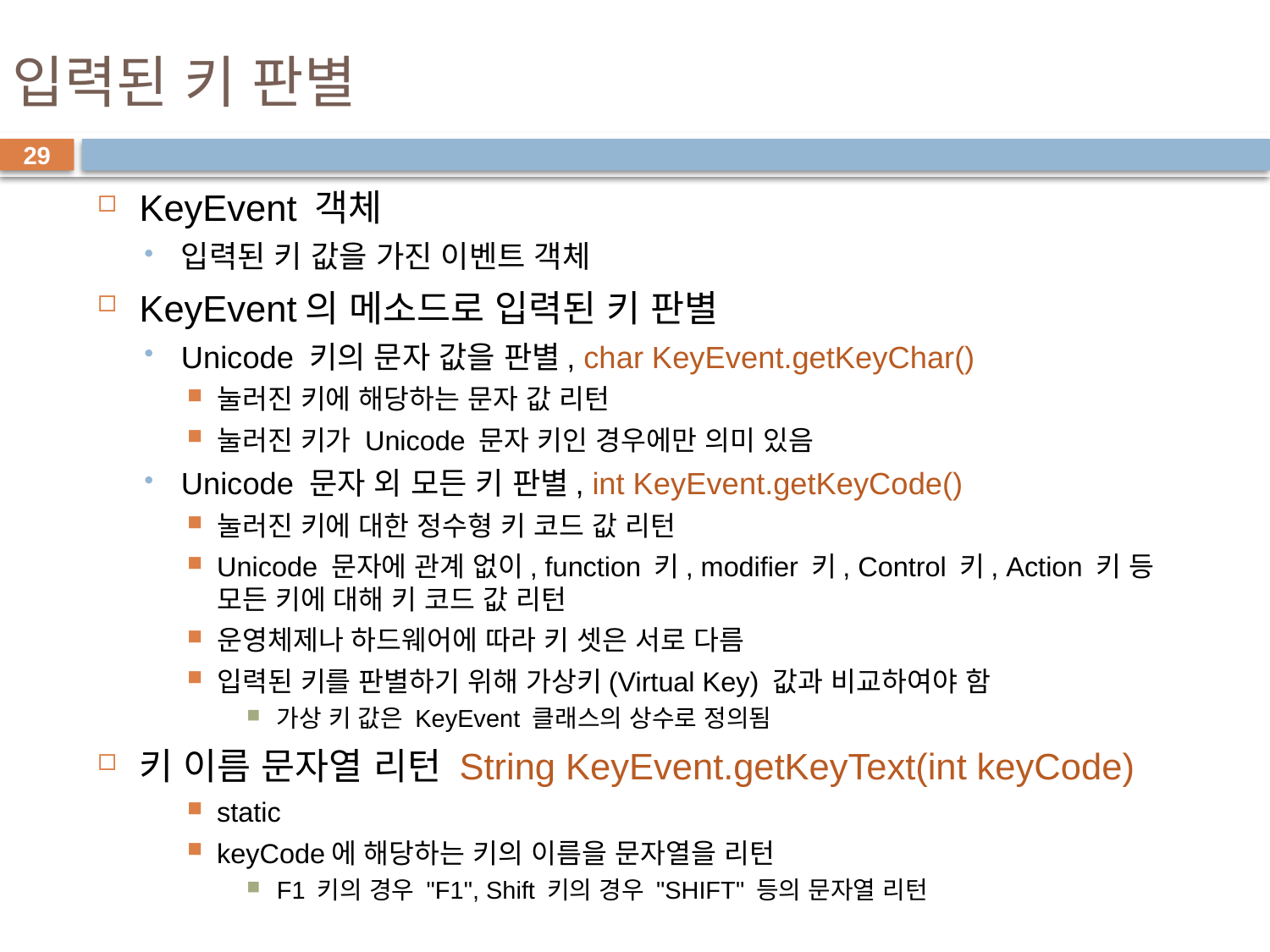

# 입력된 키 판별
29
KeyEvent 객체
입력된 키 값을 가진 이벤트 객체
KeyEvent의 메소드로 입력된 키 판별
Unicode 키의 문자 값을 판별, char KeyEvent.getKeyChar()
눌러진 키에 해당하는 문자 값 리턴
눌러진 키가 Unicode 문자 키인 경우에만 의미 있음
Unicode 문자 외 모든 키 판별, int KeyEvent.getKeyCode()
눌러진 키에 대한 정수형 키 코드 값 리턴
Unicode 문자에 관계 없이, function 키, modifier 키, Control 키, Action 키 등 모든 키에 대해 키 코드 값 리턴
운영체제나 하드웨어에 따라 키 셋은 서로 다름
입력된 키를 판별하기 위해 가상키(Virtual Key) 값과 비교하여야 함
가상 키 값은 KeyEvent 클래스의 상수로 정의됨
키 이름 문자열 리턴 String KeyEvent.getKeyText(int keyCode)
static
keyCode에 해당하는 키의 이름을 문자열을 리턴
F1 키의 경우 "F1", Shift 키의 경우 "SHIFT" 등의 문자열 리턴